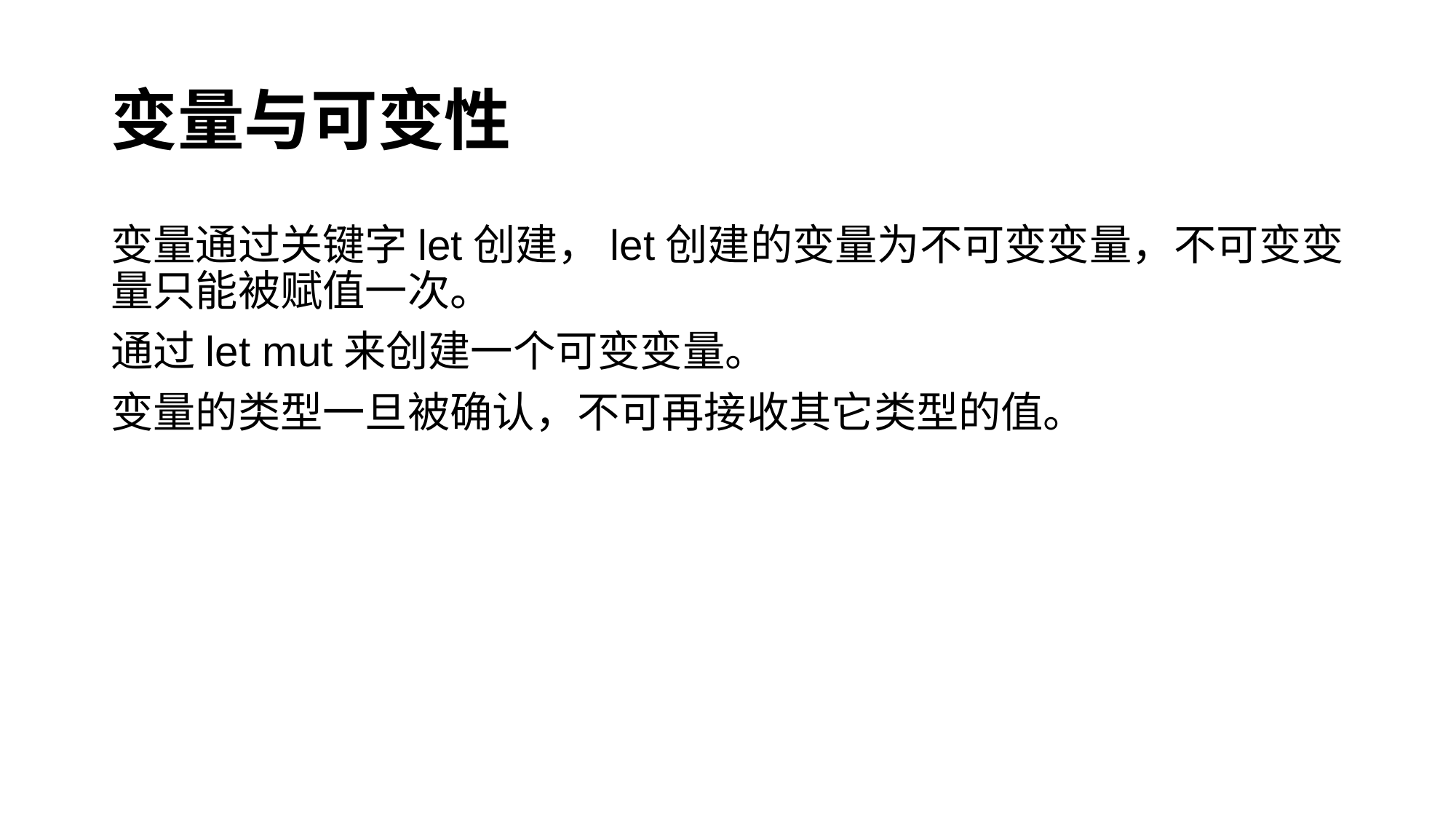

# 变量与可变性
变量通过关键字let创建，let创建的变量为不可变变量，不可变变量只能被赋值一次。
通过let mut来创建一个可变变量。
变量的类型一旦被确认，不可再接收其它类型的值。